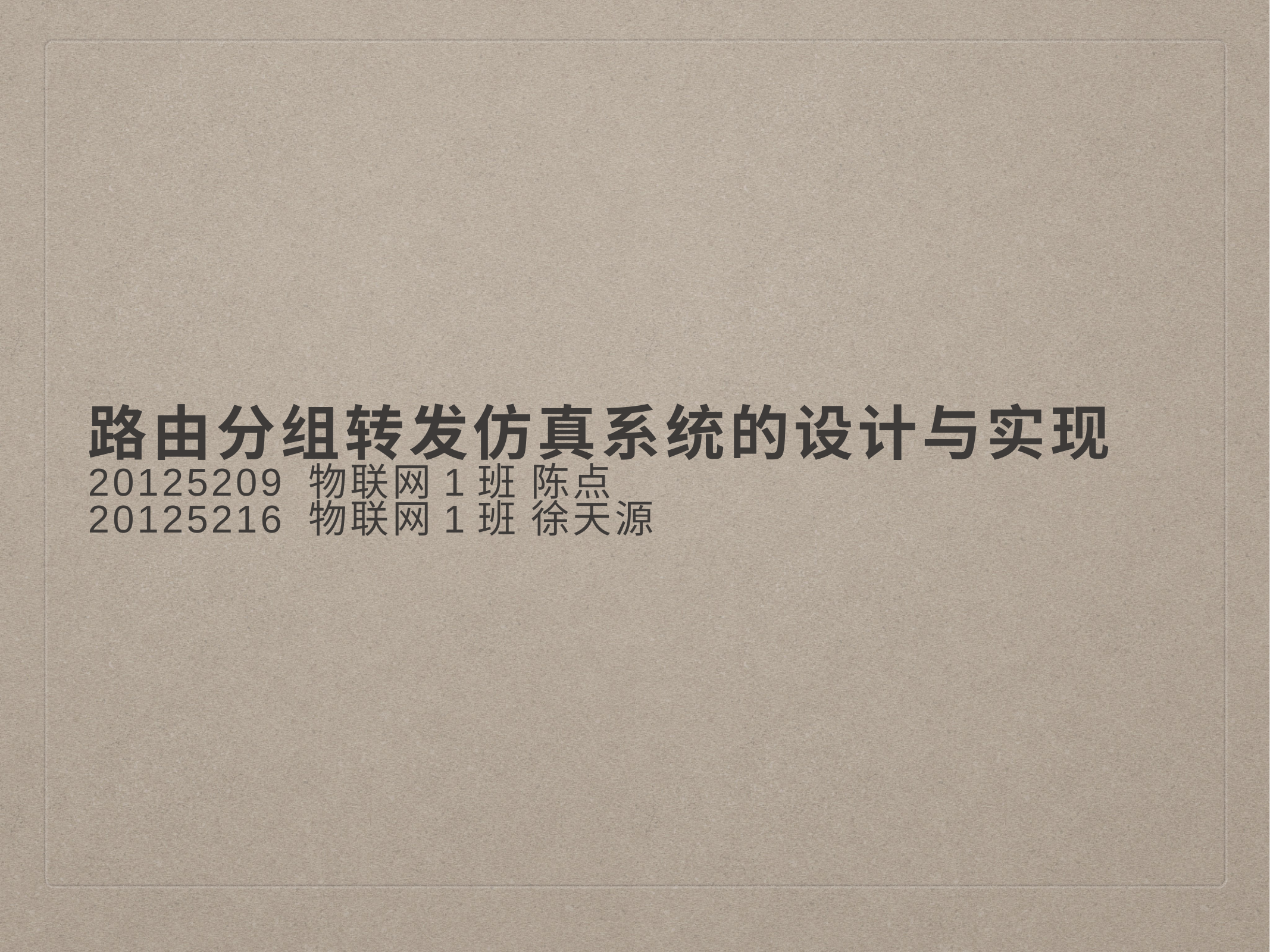

# 路由分组转发仿真系统的设计与实现
20125209 物联网1班 陈点
20125216 物联网1班 徐天源